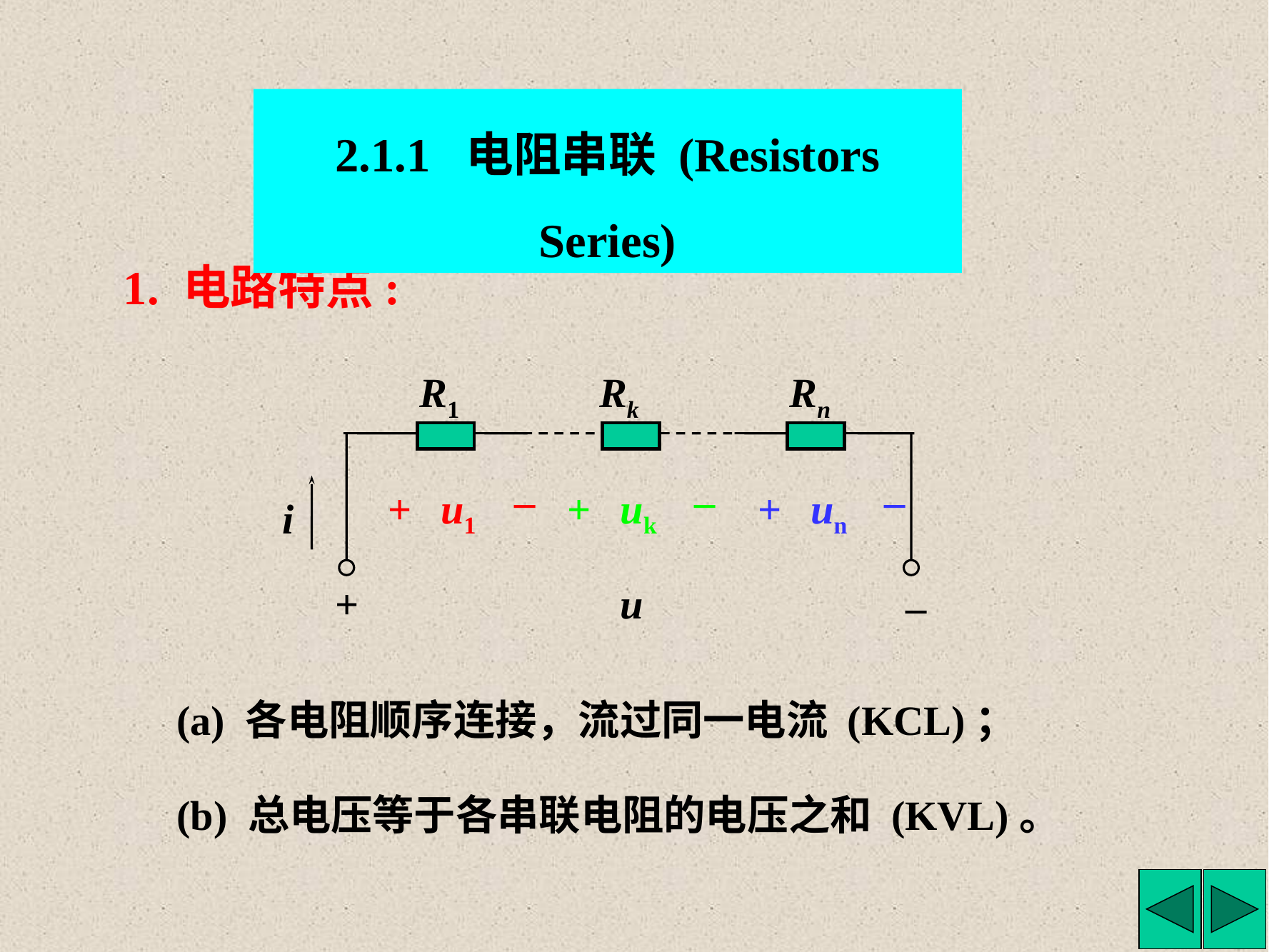

2.1.1  电阻串联 (Resistors Series)
1. 电路特点:
R1
Rk
Rn

_
+
u1
_
+
uk
_
+
un

i

_

+
u
(a) 各电阻顺序连接，流过同一电流 (KCL)；
(b) 总电压等于各串联电阻的电压之和 (KVL)。